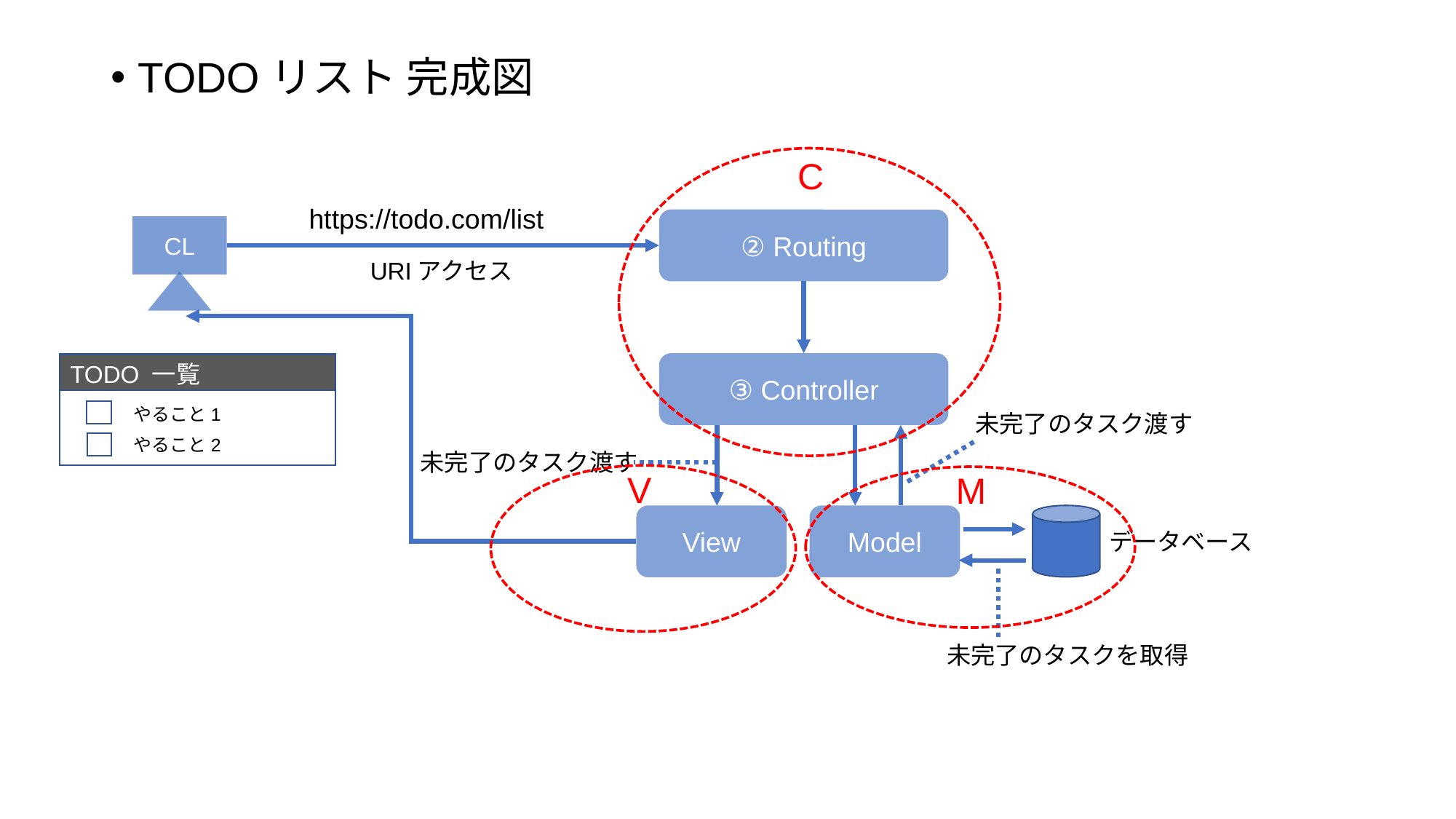

TODOリスト 完成図
C

https://todo.com/list
② Routing
CL

URIアクセス
③ Controller
TODO 一覧

やること1

未完了のタスク渡す
やること2

未完了のタスク渡す
V
M

View
Model

データベース
未完了のタスクを取得